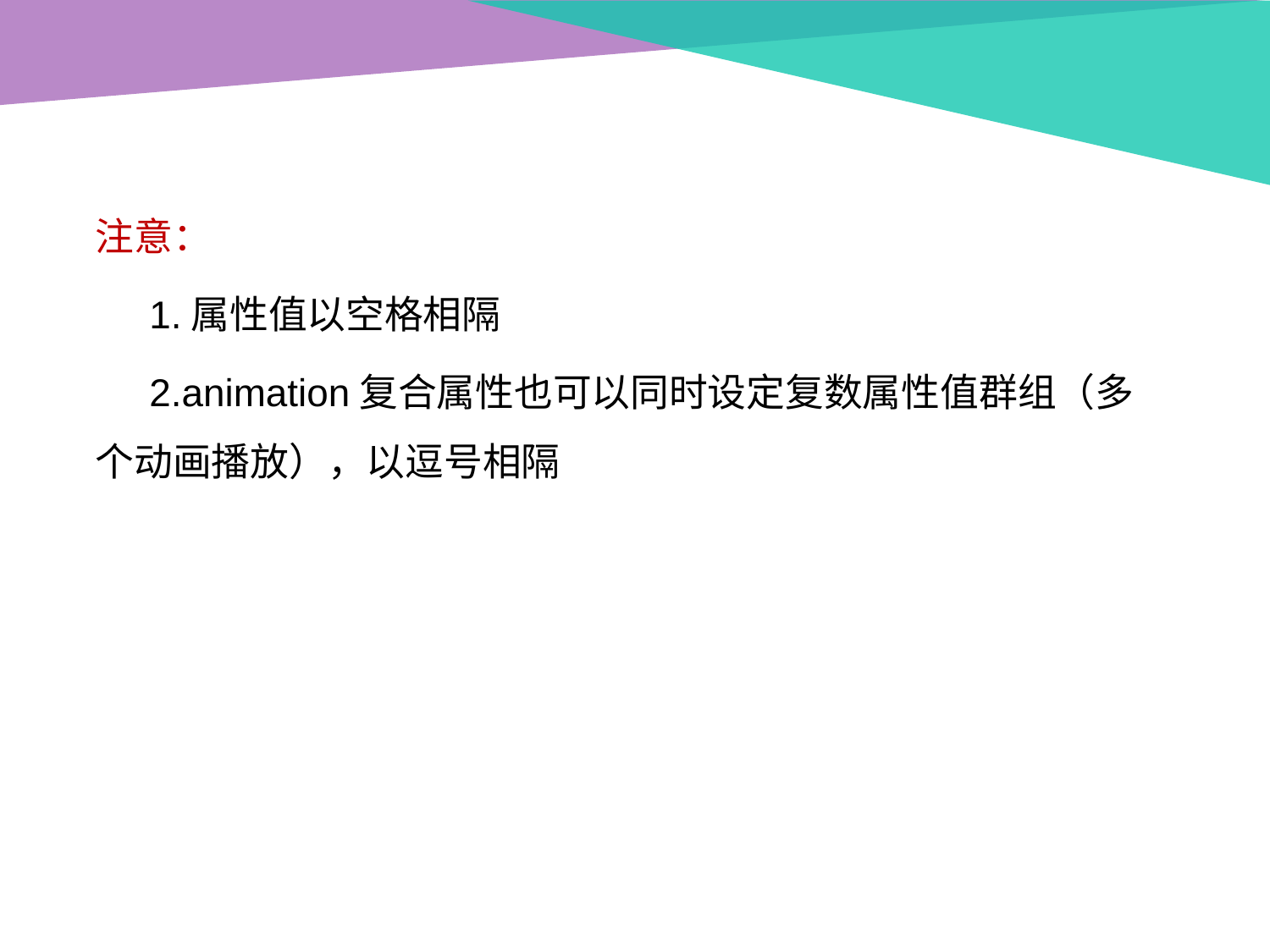

注意：
     1.属性值以空格相隔
     2.animation复合属性也可以同时设定复数属性值群组（多个动画播放），以逗号相隔